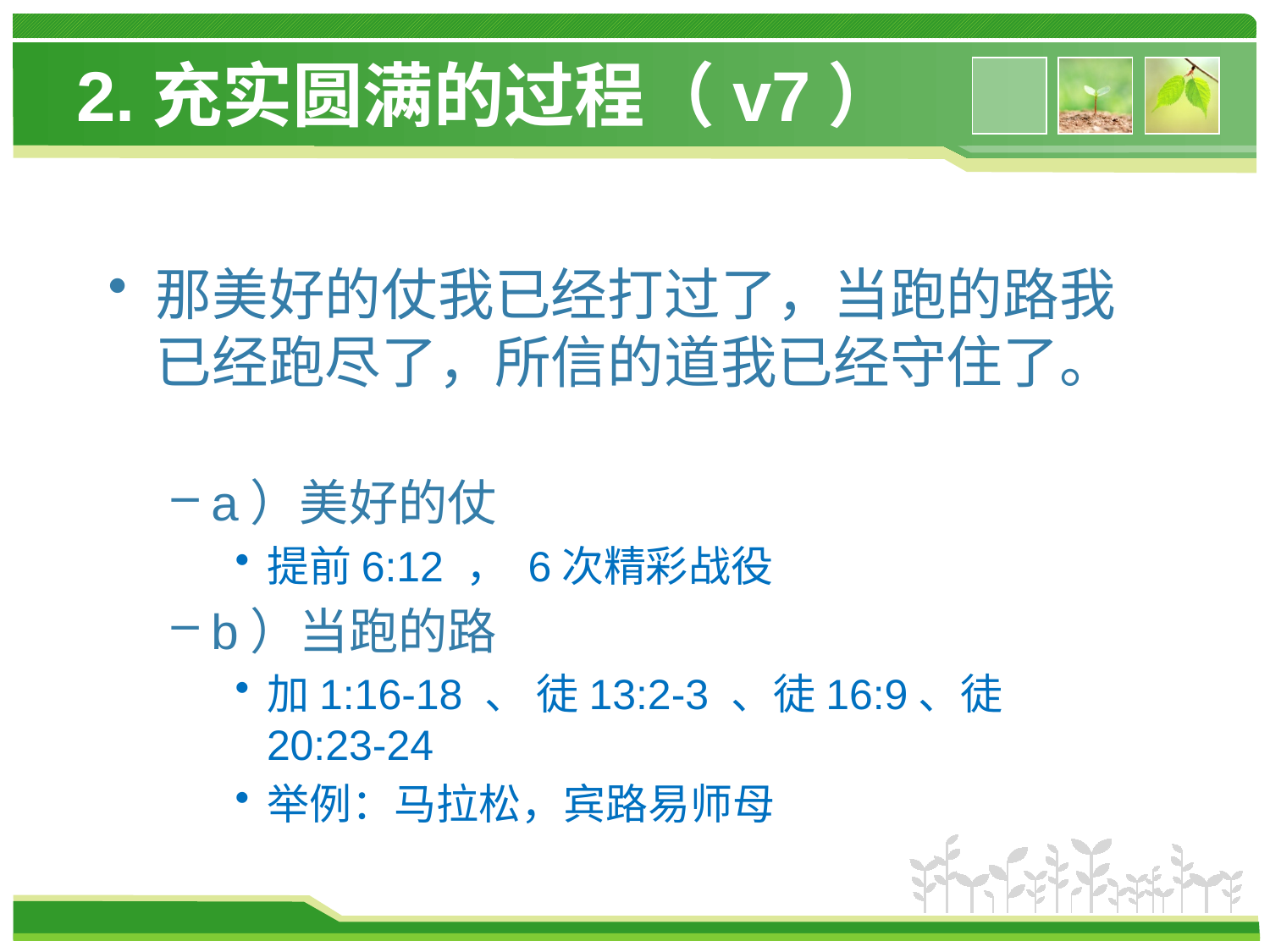

# 2.充实圆满的过程（v7）
那美好的仗我已经打过了，当跑的路我已经跑尽了，所信的道我已经守住了。
a）美好的仗
提前6:12 ， 6次精彩战役
b）当跑的路
加1:16-18 、 徒13:2-3 、徒16:9、徒20:23-24
举例：马拉松，宾路易师母